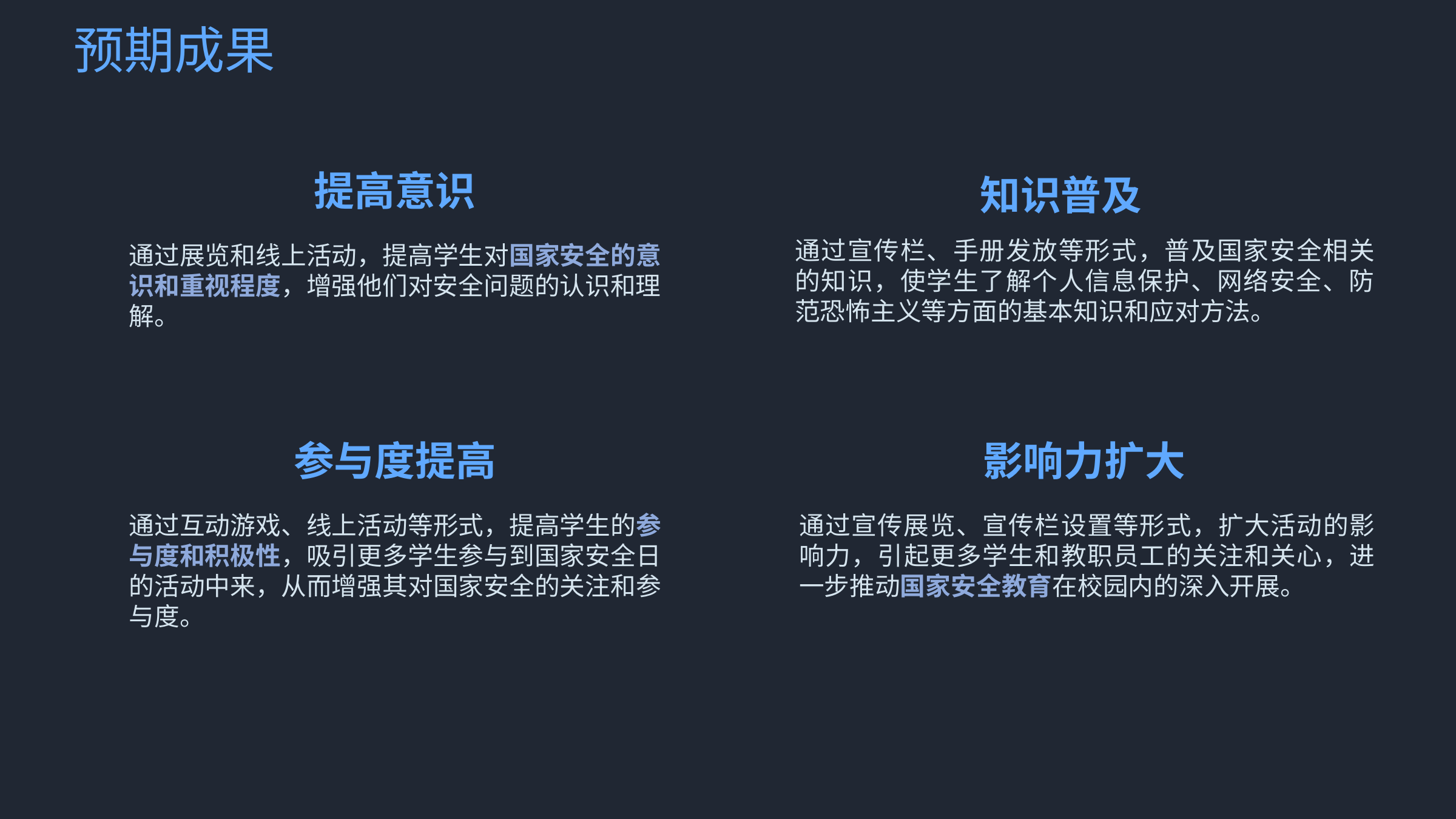

预期成果
提高意识
知识普及
通过宣传栏、手册发放等形式，普及国家安全相关的知识，使学生了解个人信息保护、网络安全、防范恐怖主义等方面的基本知识和应对方法。
通过展览和线上活动，提高学生对国家安全的意识和重视程度，增强他们对安全问题的认识和理解。
参与度提高
影响力扩大
通过互动游戏、线上活动等形式，提高学生的参与度和积极性，吸引更多学生参与到国家安全日的活动中来，从而增强其对国家安全的关注和参与度。
通过宣传展览、宣传栏设置等形式，扩大活动的影响力，引起更多学生和教职员工的关注和关心，进一步推动国家安全教育在校园内的深入开展。